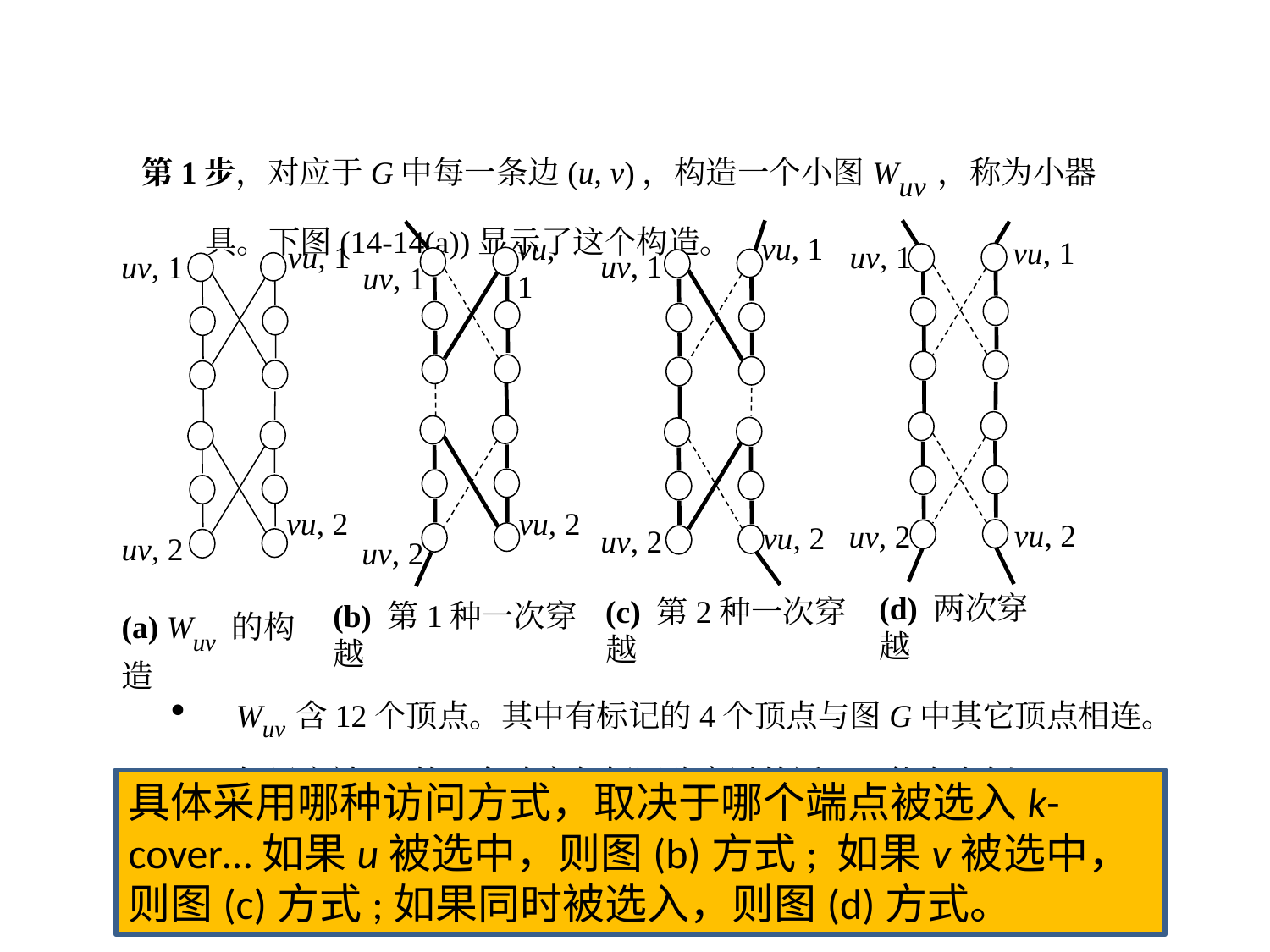

第1步，对应于G中每一条边(u, v)，构造一个小图Wuv，称为小器具。下图(14-14(a))显示了这个构造。

vu, 1
vu, 1
vu, 1
vu, 1
uv, 1

vu, 2
uv, 2
uv, 1
uv, 1

uv, 1

vu, 2

vu, 2
uv, 2
vu, 2
uv, 2

uv, 2

(d) 两次穿越
(c) 第2种一次穿越
(b) 第1种一次穿越
(a) Wuv 的构造
Wuv含12个顶点。其中有标记的4个顶点与图G中其它顶点相连。
如果它被G’的一条哈密尔顿回路穿过的话，只能有右侧(b)(c)(d)三种可能访问方式——不存在任何其它的访问方式能够遍历小器具中的12个顶点。
具体采用哪种访问方式，取决于哪个端点被选入k-cover…如果u被选中，则图(b)方式; 如果v被选中，则图(c)方式;如果同时被选入，则图(d)方式。
14-45